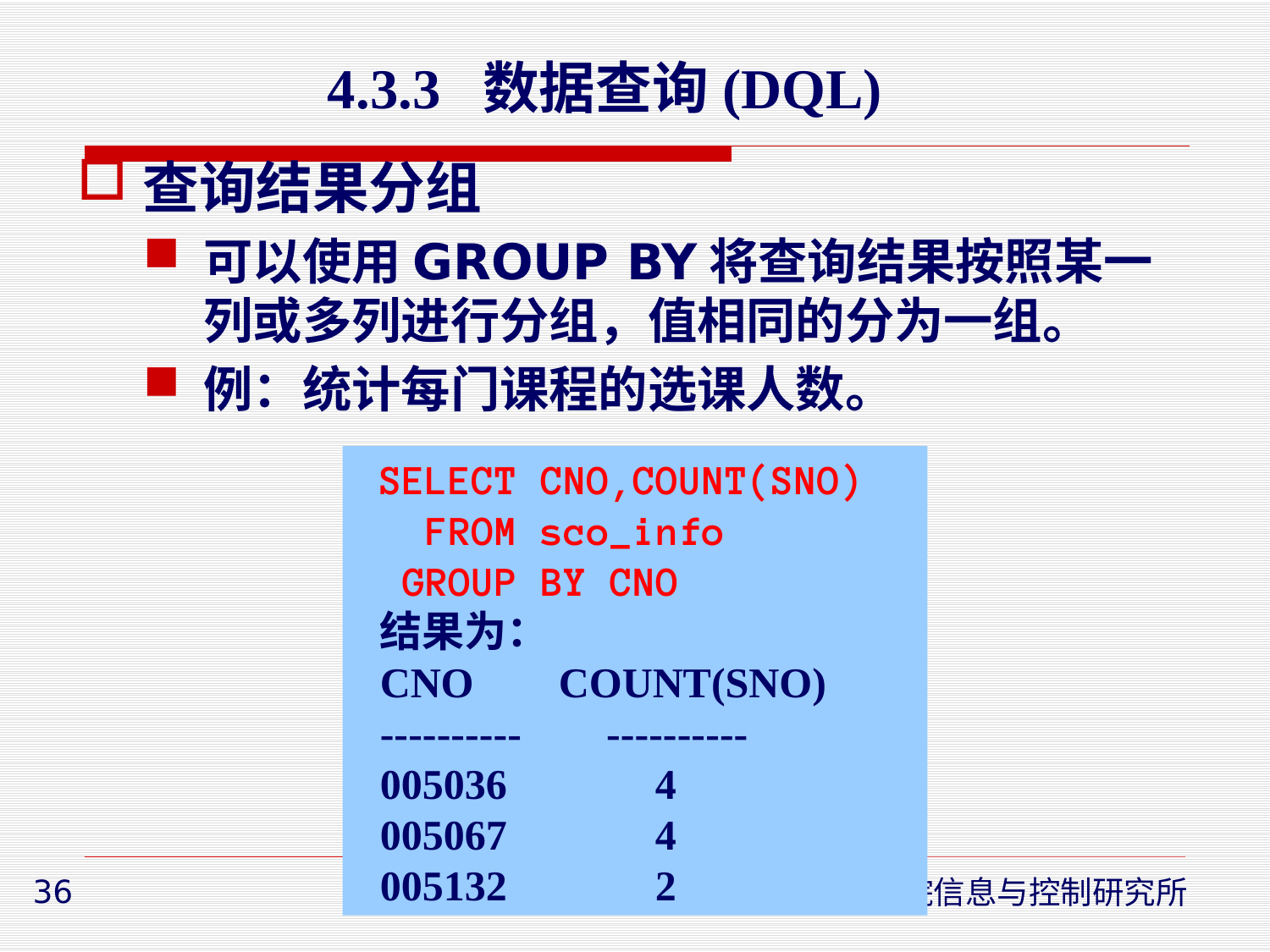

4.3.3  数据查询(DQL)
查询结果分组
可以使用GROUP BY将查询结果按照某一列或多列进行分组，值相同的分为一组。
例：统计每门课程的选课人数。
SELECT CNO,COUNT(SNO)
  FROM sco_info
 GROUP BY CNO
结果为：
CNO        COUNT(SNO)
----------        ----------
005036              4
005067              4
005132              2